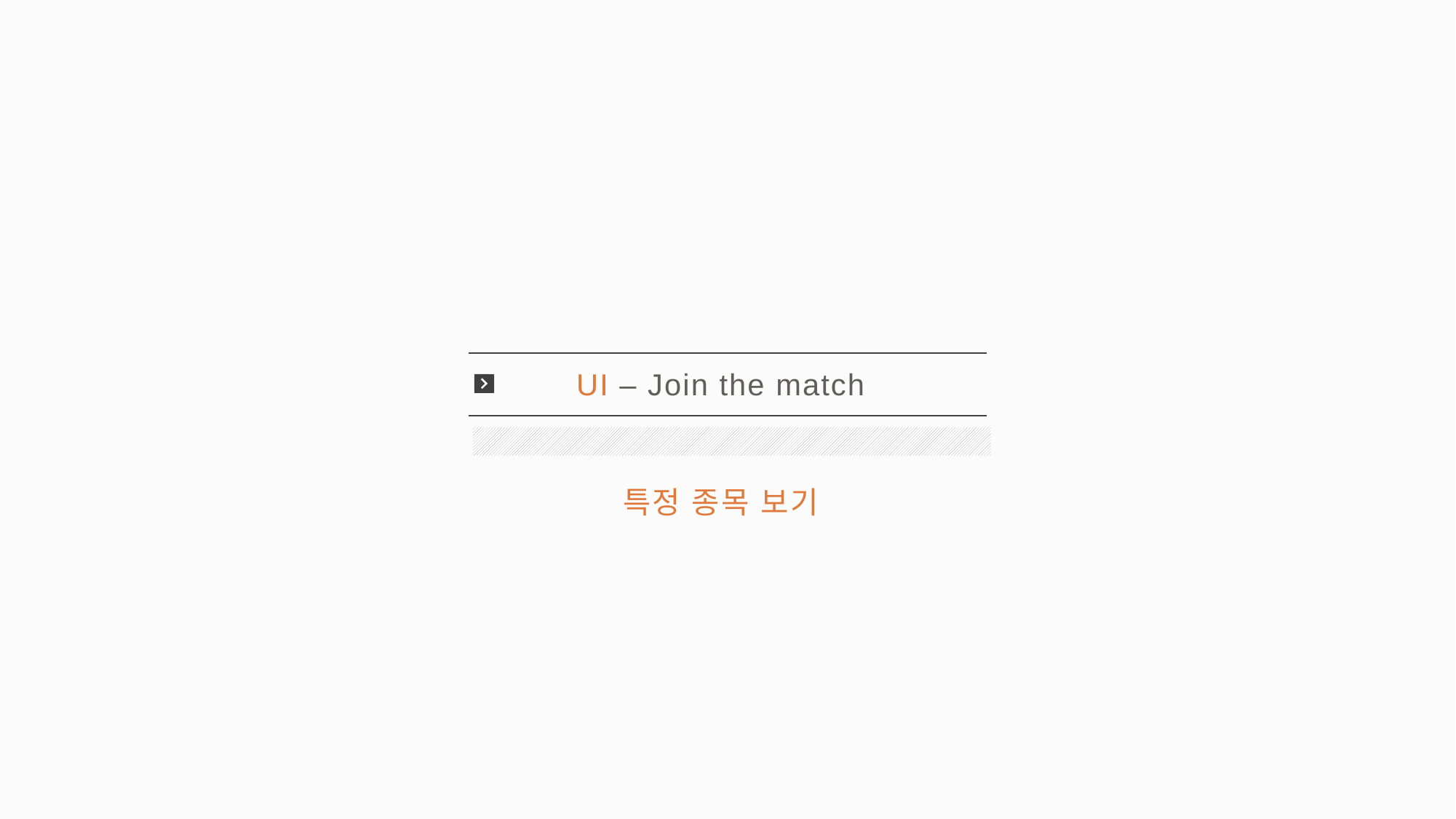

UI – Join the match

특정 종목 보기